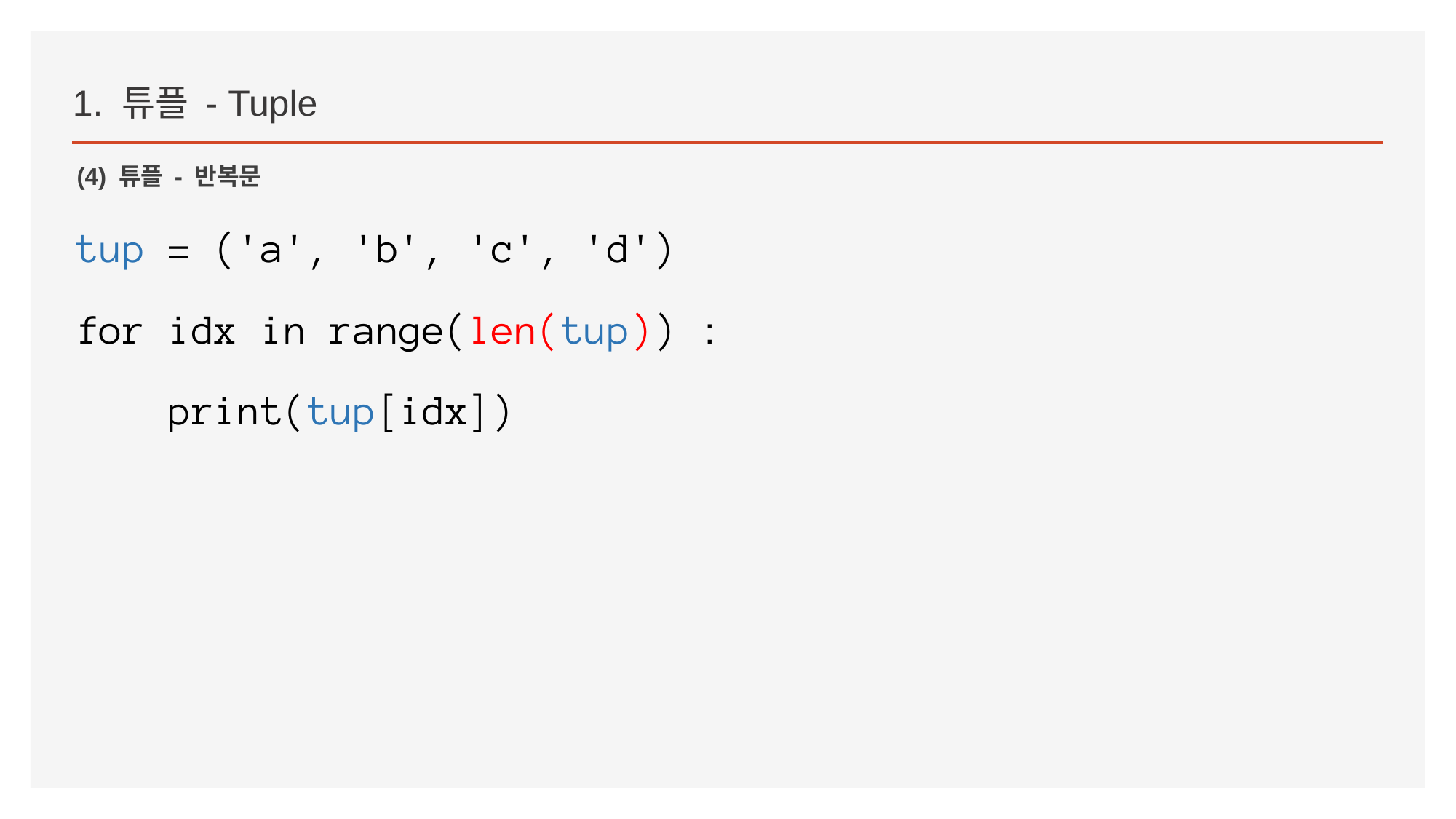

1. 튜플 - Tuple
(4) 튜플 - 반복문
tup = ('a', 'b', 'c', 'd')
for idx in range(len(tup)) :
    print(tup[idx])